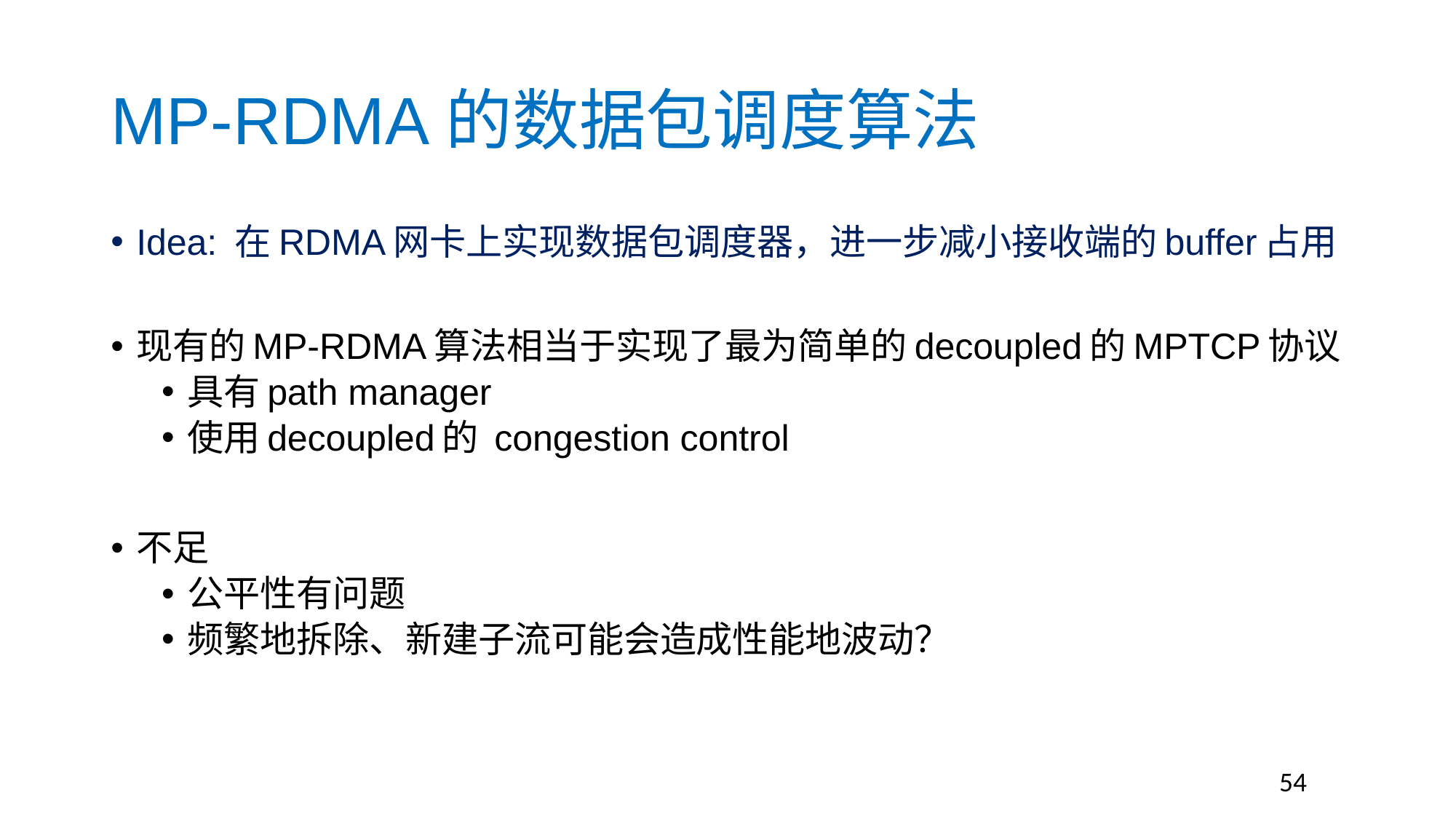

# MP-RDMA的数据包调度算法
Idea: 在RDMA网卡上实现数据包调度器，进一步减小接收端的buffer占用

现有的MP-RDMA算法相当于实现了最为简单的decoupled的MPTCP协议
具有path manager
使用decoupled的 congestion control

不足
公平性有问题
频繁地拆除、新建子流可能会造成性能地波动？